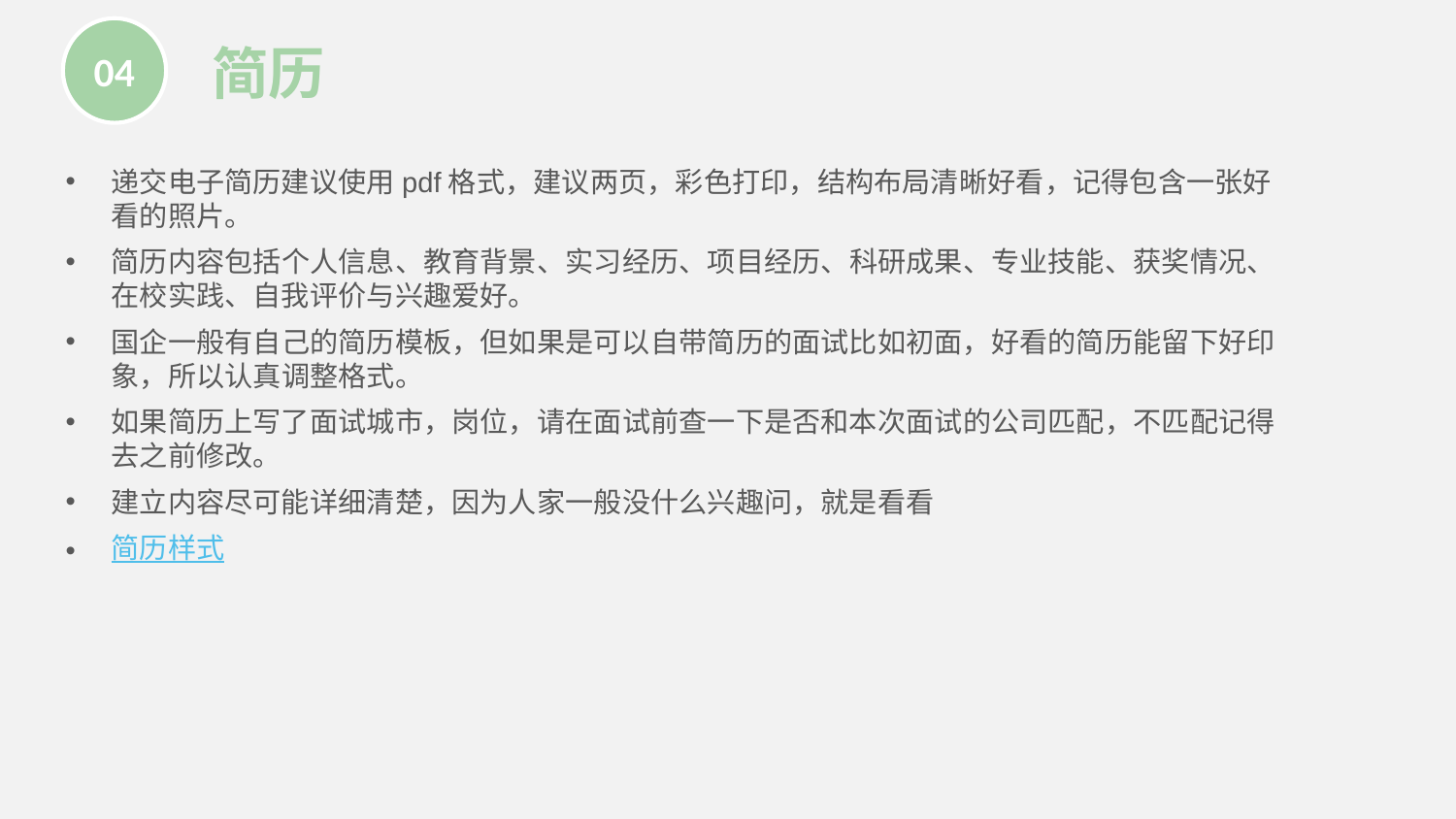

04
简历
递交电子简历建议使用pdf格式，建议两页，彩色打印，结构布局清晰好看，记得包含一张好看的照片。
简历内容包括个人信息、教育背景、实习经历、项目经历、科研成果、专业技能、获奖情况、在校实践、自我评价与兴趣爱好。
国企一般有自己的简历模板，但如果是可以自带简历的面试比如初面，好看的简历能留下好印象，所以认真调整格式。
如果简历上写了面试城市，岗位，请在面试前查一下是否和本次面试的公司匹配，不匹配记得去之前修改。
建立内容尽可能详细清楚，因为人家一般没什么兴趣问，就是看看
简历样式